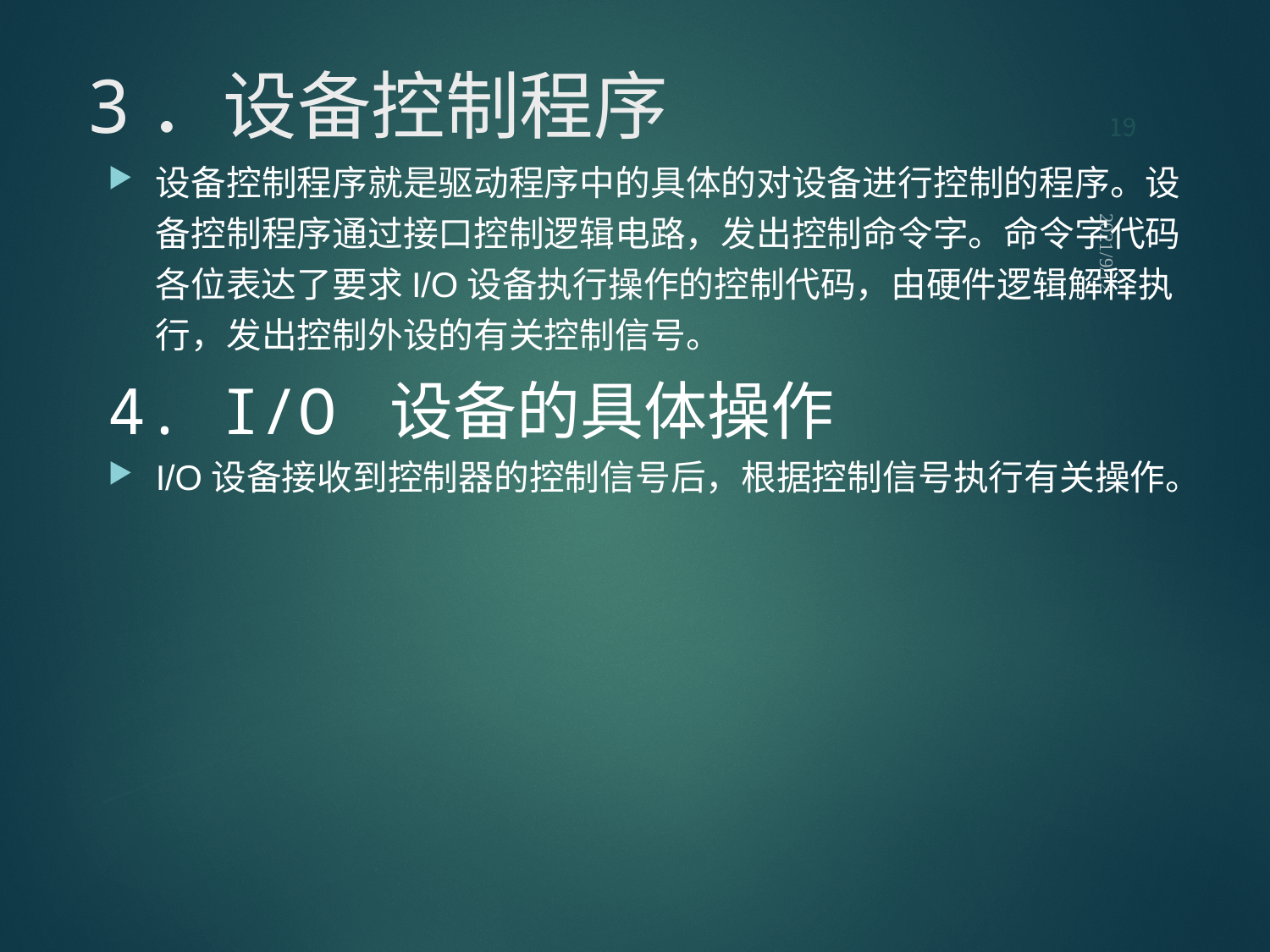

19
# 3．设备控制程序
设备控制程序就是驱动程序中的具体的对设备进行控制的程序。设备控制程序通过接口控制逻辑电路，发出控制命令字。命令字代码各位表达了要求I/O设备执行操作的控制代码，由硬件逻辑解释执行，发出控制外设的有关控制信号。
4. I/O 设备的具体操作
I/O设备接收到控制器的控制信号后，根据控制信号执行有关操作。
2021/9/12